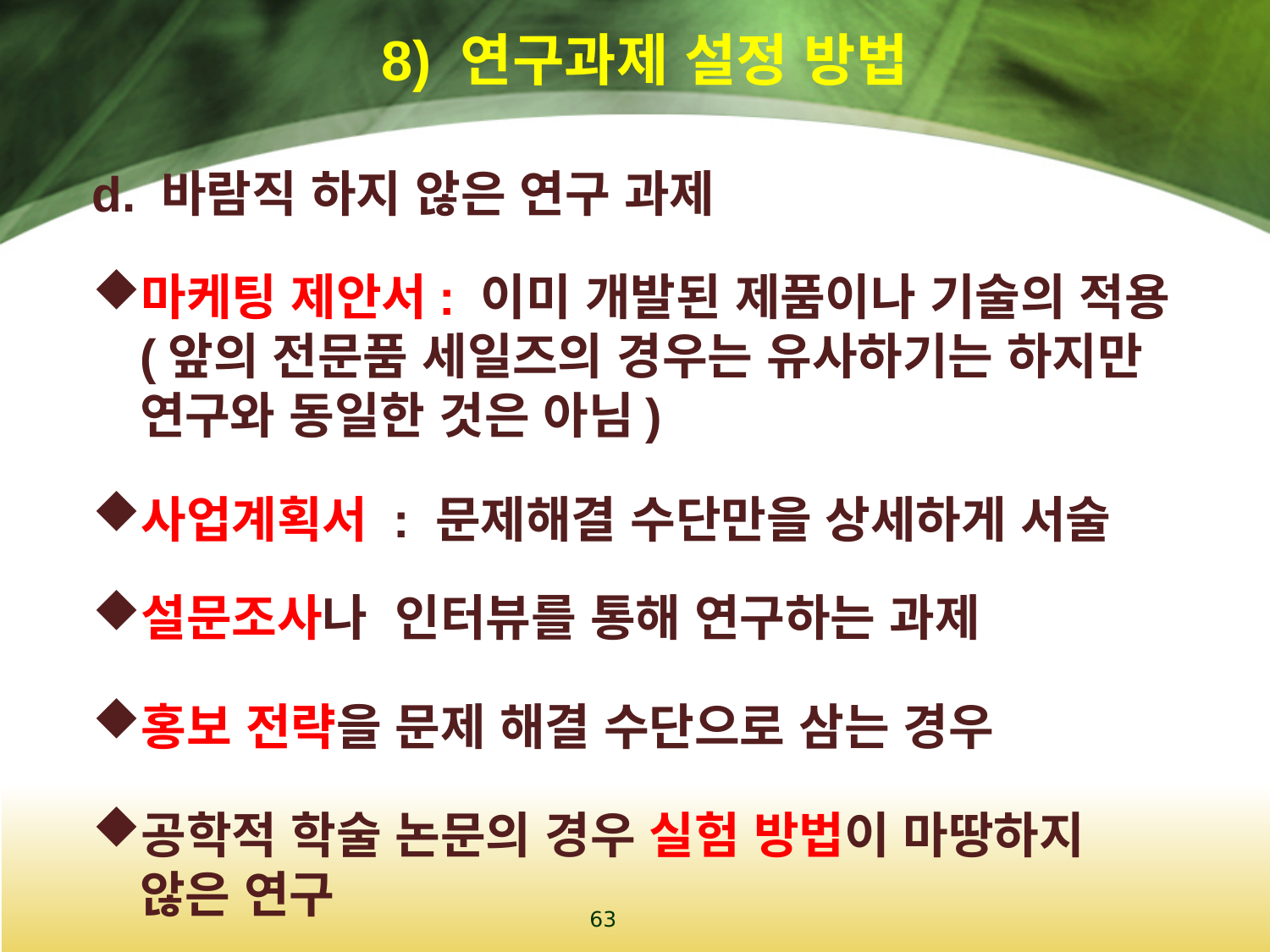

# 8) 연구과제 설정 방법
d. 바람직 하지 않은 연구 과제

마케팅 제안서: 이미 개발된 제품이나 기술의 적용 (앞의 전문품 세일즈의 경우는 유사하기는 하지만 연구와 동일한 것은 아님)

사업계획서 : 문제해결 수단만을 상세하게 서술

설문조사나  인터뷰를 통해 연구하는 과제

홍보 전략을 문제 해결 수단으로 삼는 경우

공학적 학술 논문의 경우 실험 방법이 마땅하지 않은 연구
63